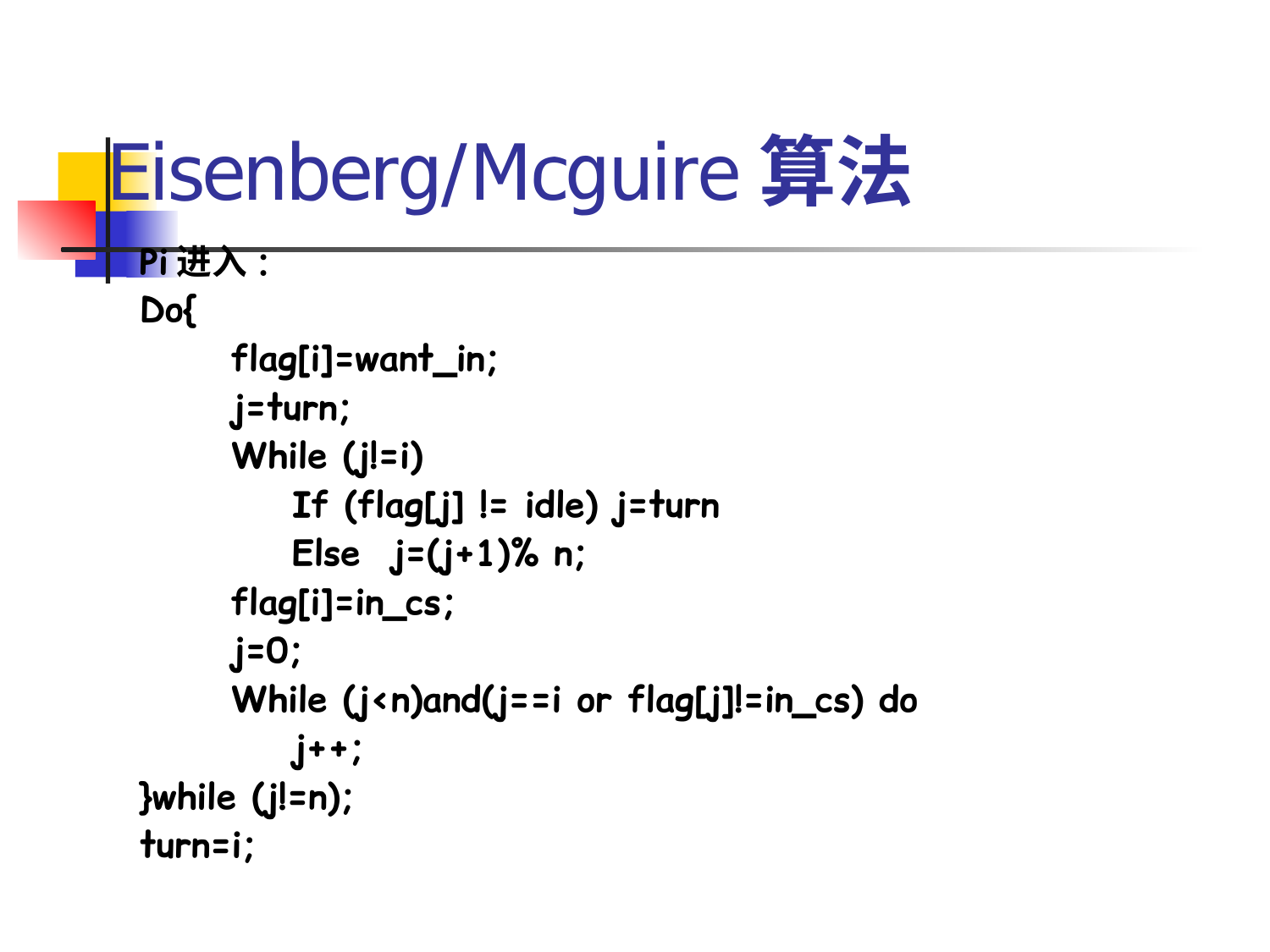

# Eisenberg/Mcguire算法
Pi进入:
Do{
      flag[i]=want_in;
      j=turn;
      While (j!=i)
          If (flag[j] != idle) j=turn
          Else  j=(j+1)% n;
      flag[i]=in_cs;
      j=0;
      While (j<n)and(j==i or flag[j]!=in_cs) do
          j++;
}while (j!=n);
turn=i;